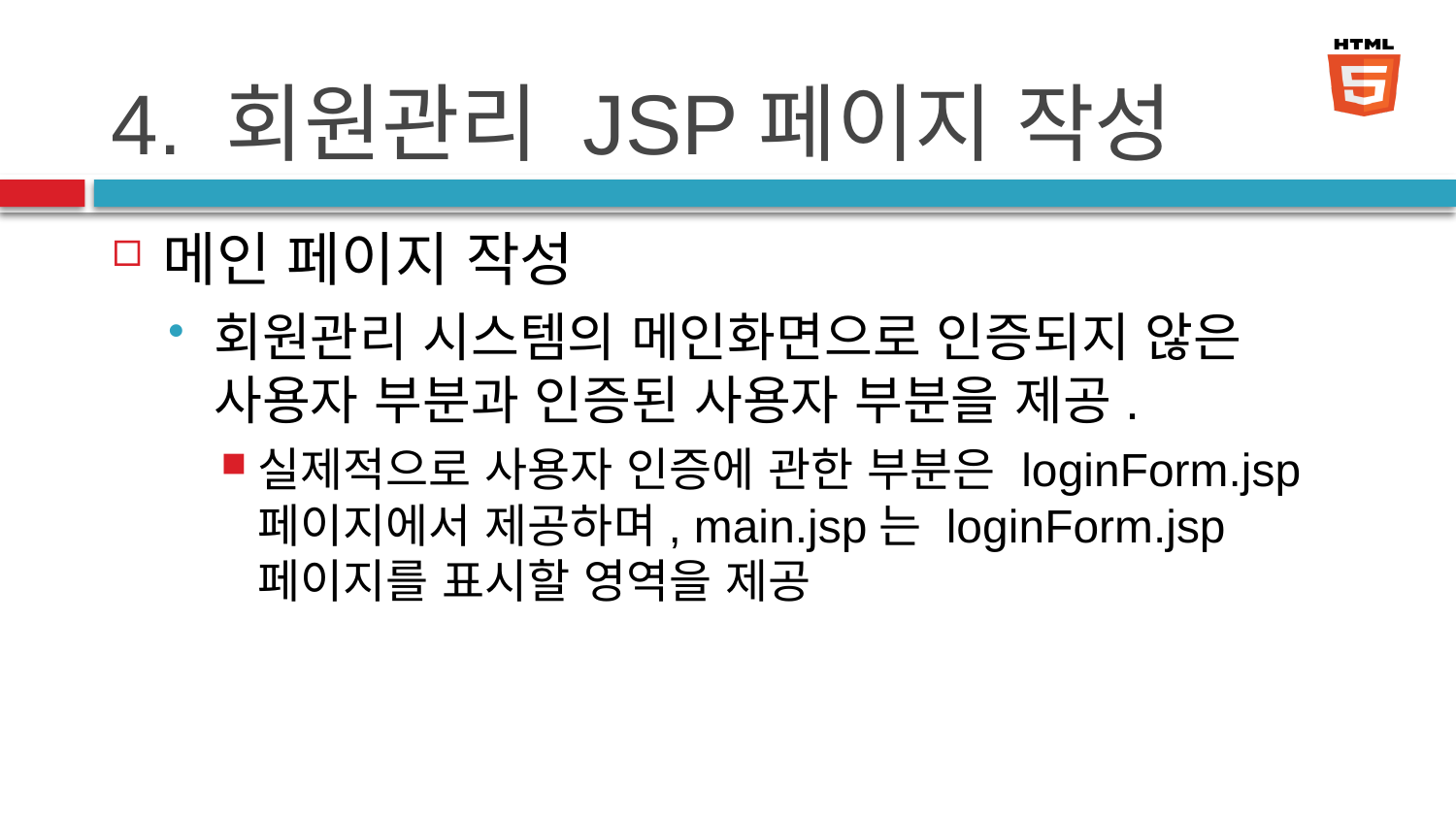

# 4. 회원관리 JSP페이지 작성
메인 페이지 작성
회원관리 시스템의 메인화면으로 인증되지 않은 사용자 부분과 인증된 사용자 부분을 제공.
실제적으로 사용자 인증에 관한 부분은 loginForm.jsp페이지에서 제공하며, main.jsp는 loginForm.jsp페이지를 표시할 영역을 제공